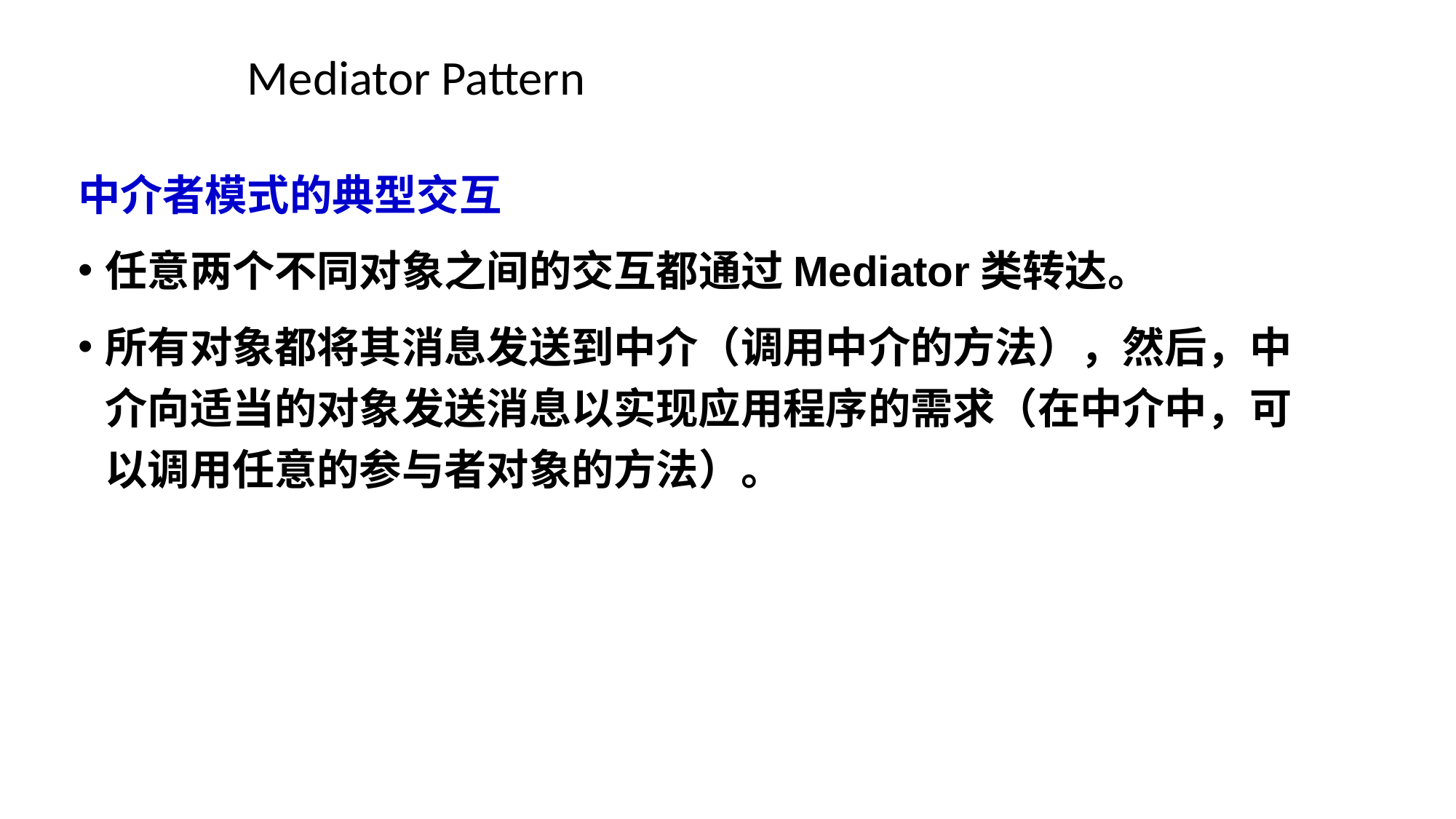

# Mediator Pattern
中介者模式的典型交互
任意两个不同对象之间的交互都通过Mediator类转达。
所有对象都将其消息发送到中介（调用中介的方法），然后，中介向适当的对象发送消息以实现应用程序的需求（在中介中，可以调用任意的参与者对象的方法）。